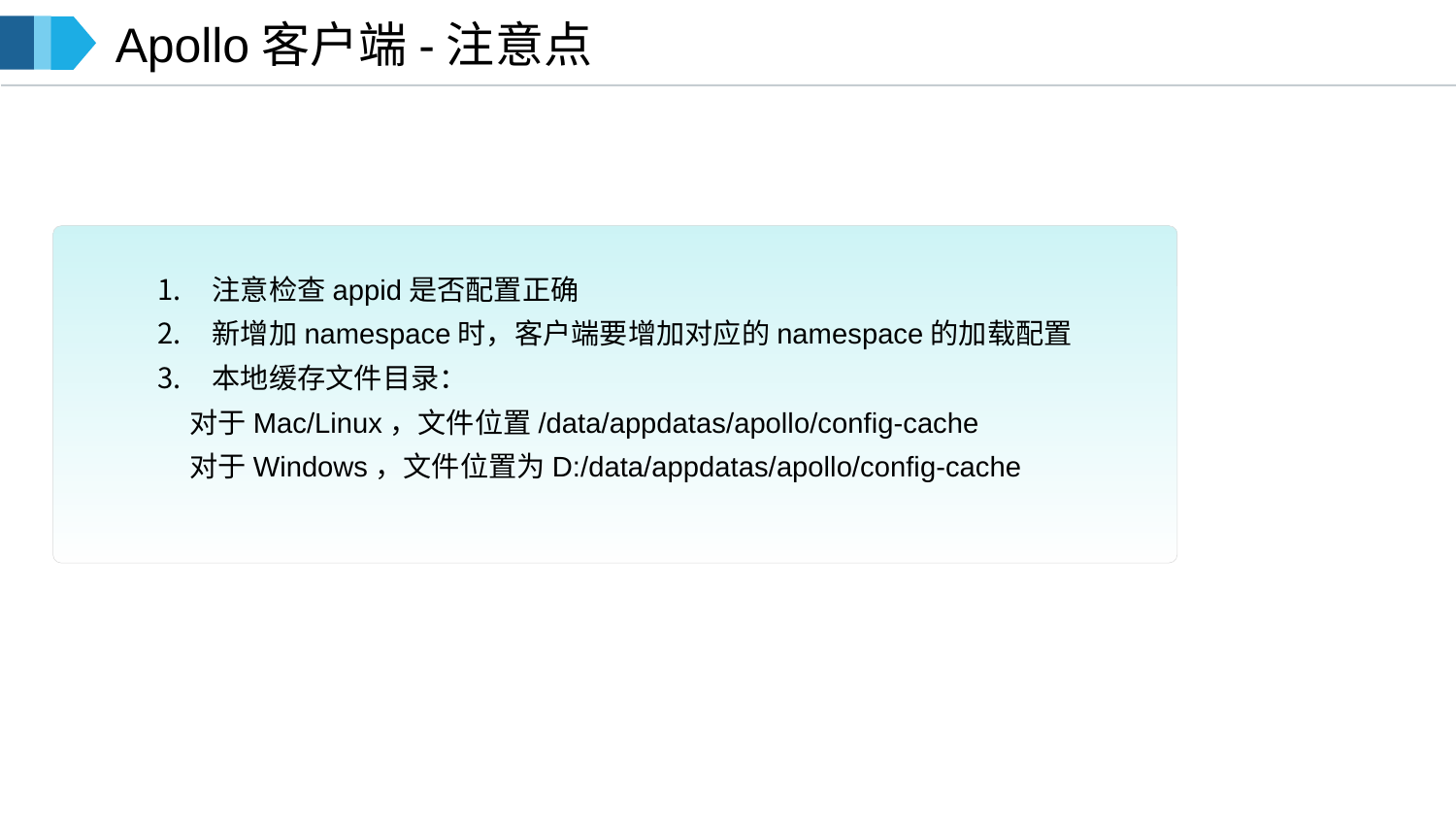

Apollo客户端-注意点

注意检查appid是否配置正确
新增加namespace时，客户端要增加对应的namespace的加载配置
本地缓存文件目录：
    对于Mac/Linux，文件位置/data/appdatas/apollo/config-cache
    对于Windows，文件位置为D:/data/appdatas/apollo/config-cache